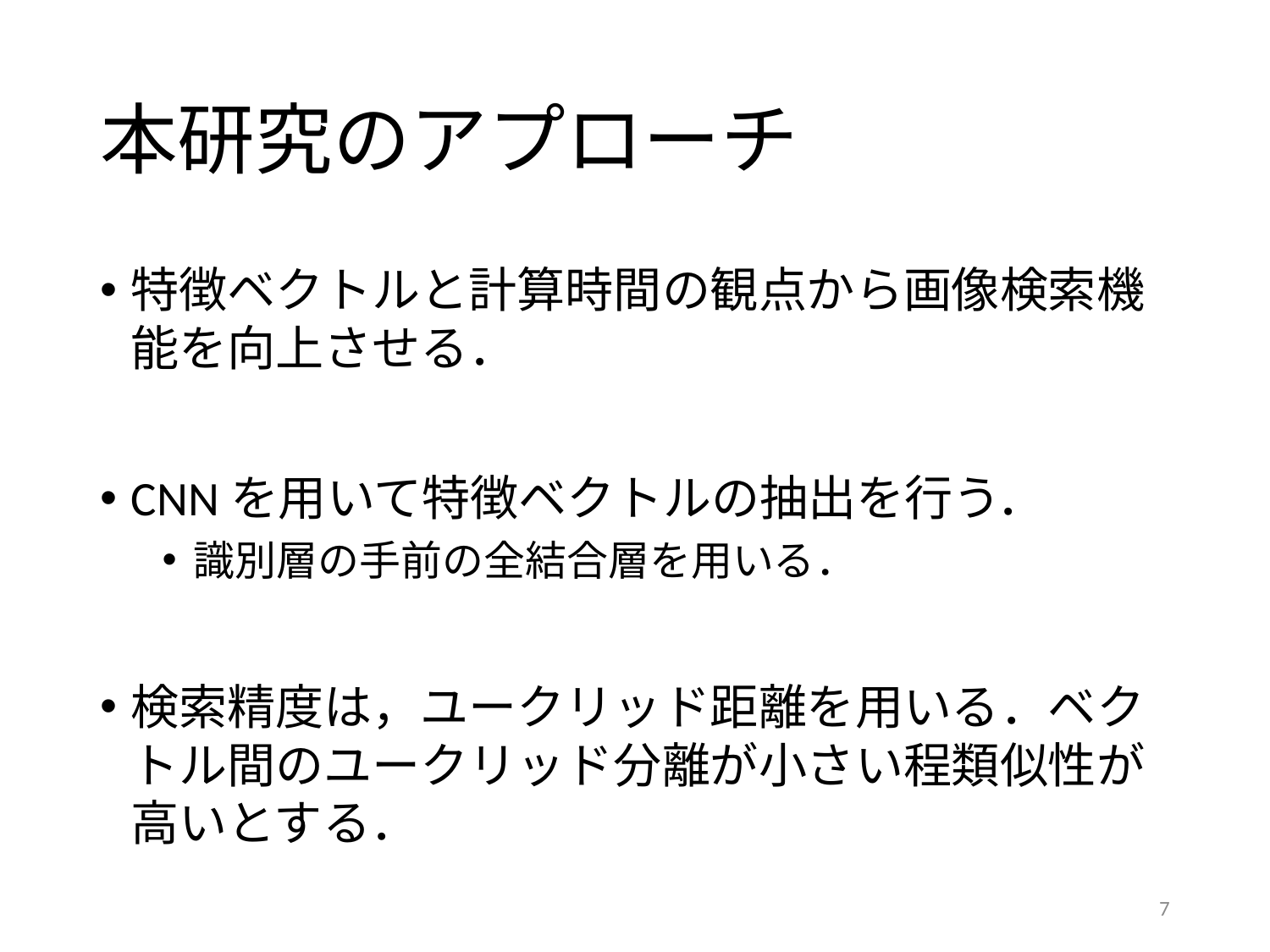

# 本研究のアプローチ
特徴ベクトルと計算時間の観点から画像検索機能を向上させる．

CNNを用いて特徴ベクトルの抽出を行う．
識別層の手前の全結合層を用いる．

検索精度は，ユークリッド距離を用いる．ベクトル間のユークリッド分離が小さい程類似性が高いとする．

7